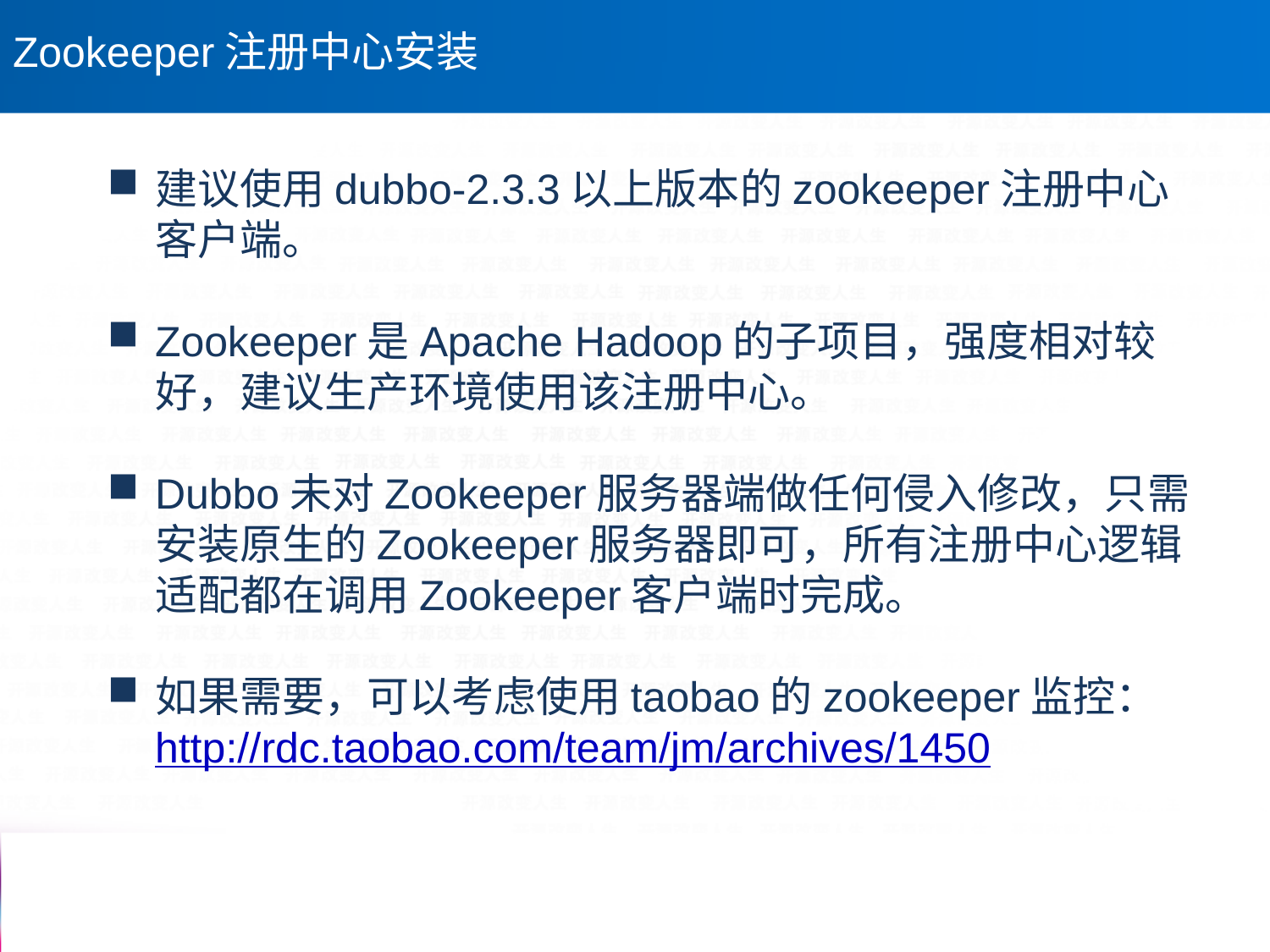

# Zookeeper注册中心安装
建议使用dubbo-2.3.3以上版本的zookeeper注册中心客户端。

Zookeeper是Apache Hadoop的子项目，强度相对较好，建议生产环境使用该注册中心。

Dubbo未对Zookeeper服务器端做任何侵入修改，只需安装原生的Zookeeper服务器即可，所有注册中心逻辑适配都在调用Zookeeper客户端时完成。

如果需要，可以考虑使用taobao的zookeeper监控：http://rdc.taobao.com/team/jm/archives/1450

网址：
http://alibaba.github.io/dubbo-doc-static/Zookeeper+Registry+Installation-zh.htm